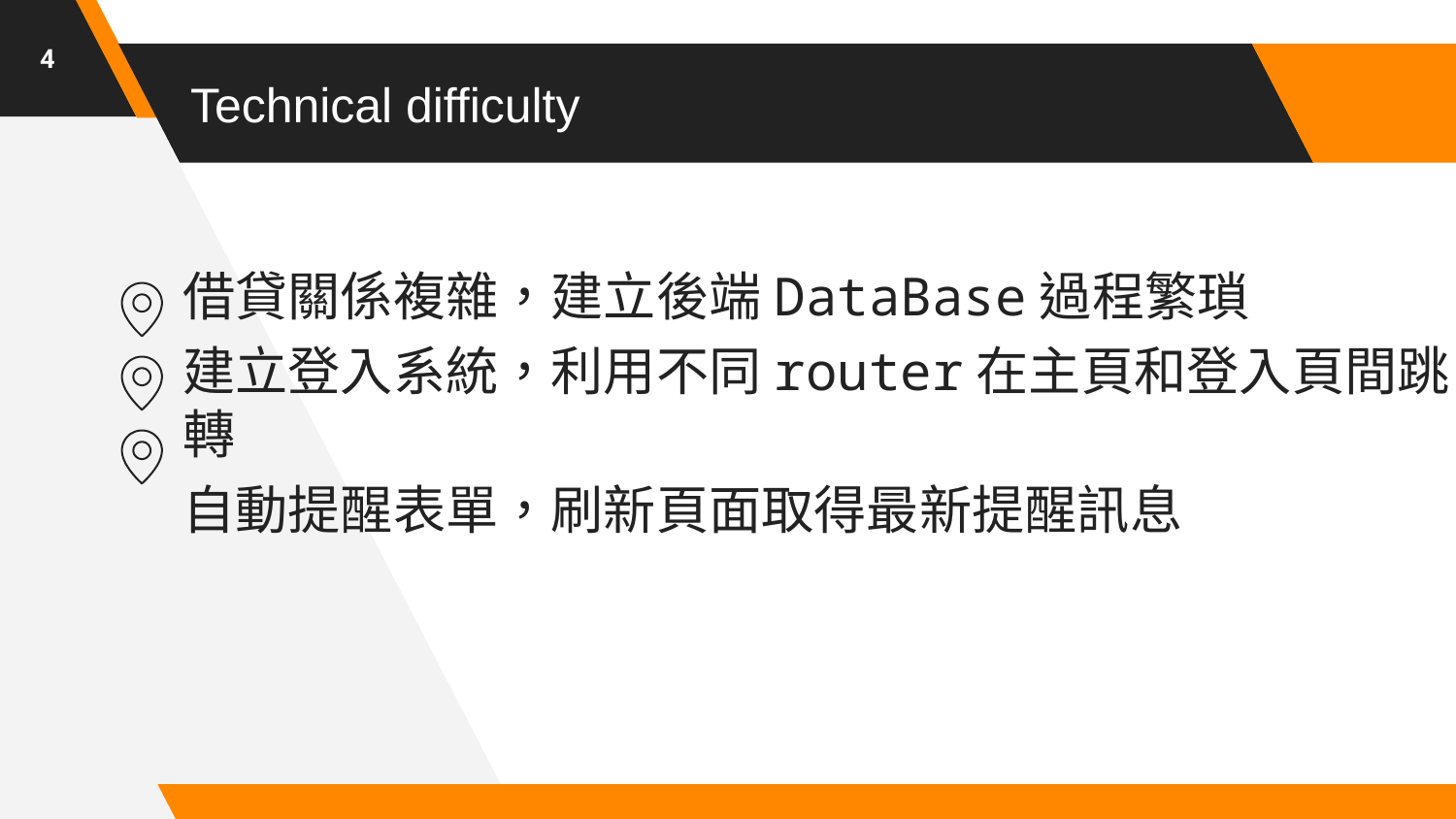

4
# Technical difficulty
借貸關係複雜，建立後端DataBase過程繁瑣
建立登入系統，利用不同router在主頁和登入頁間跳轉
自動提醒表單，刷新頁面取得最新提醒訊息